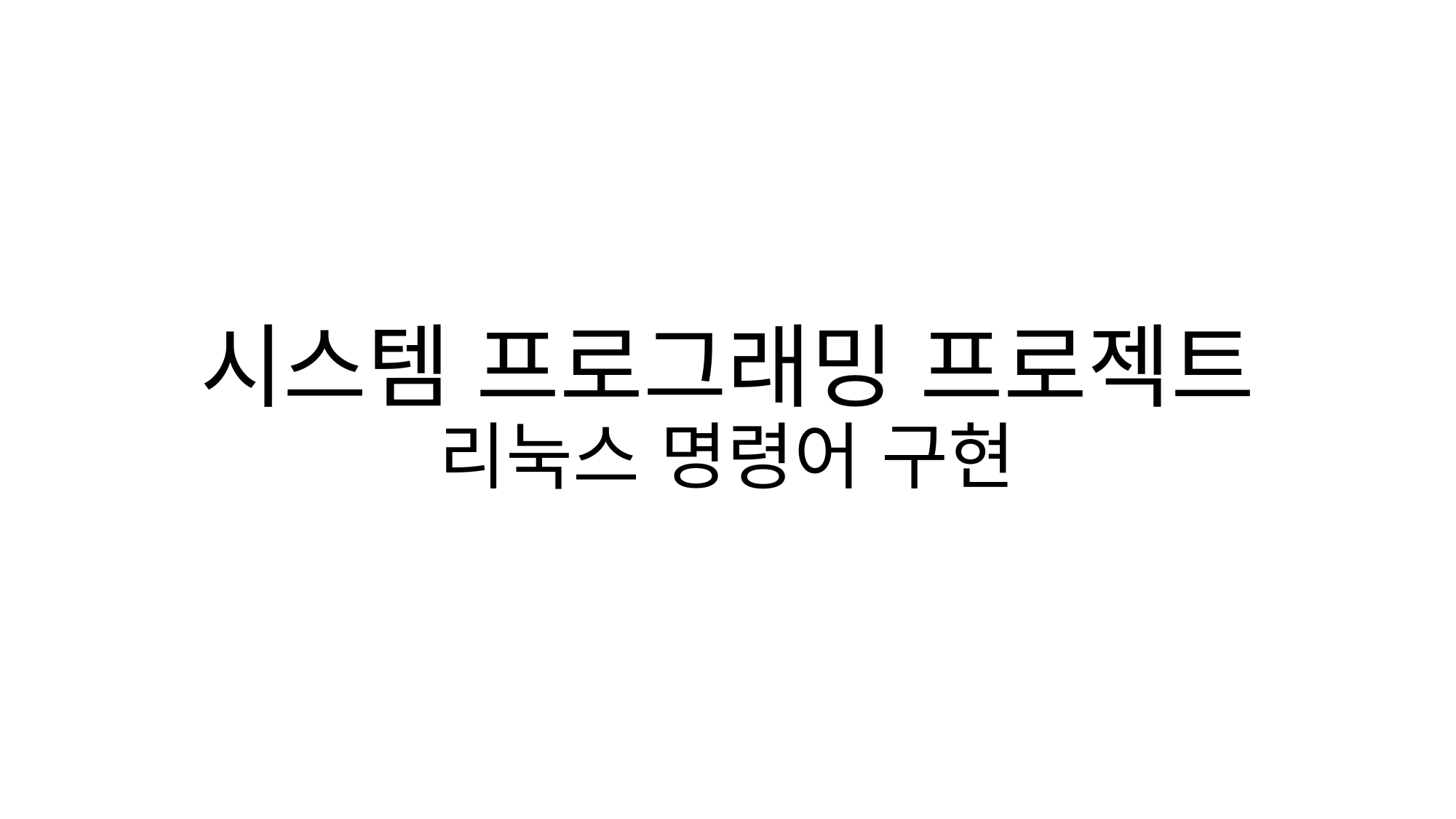

# 시스템 프로그래밍 프로젝트 리눅스 명령어 구현